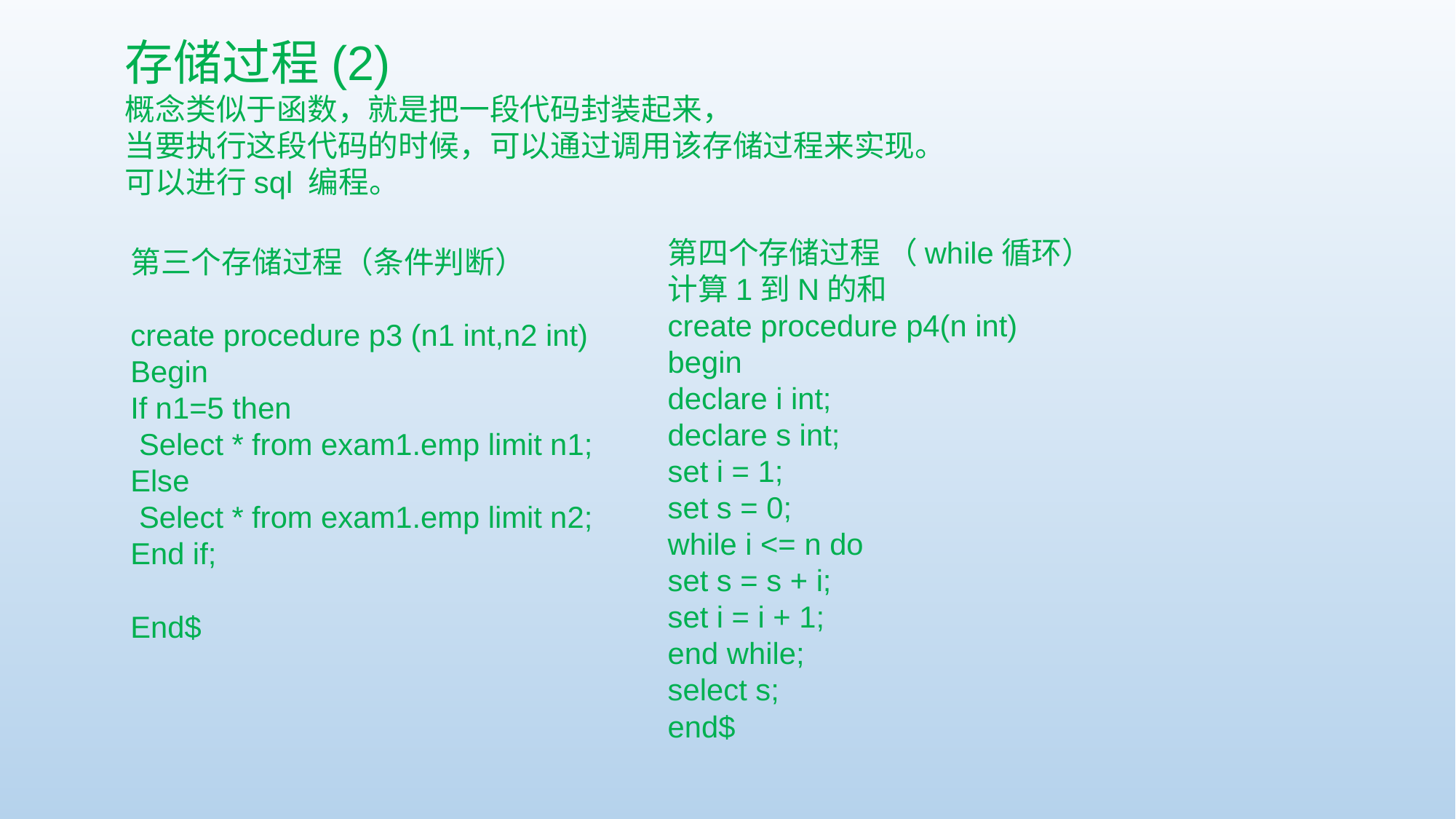

存储过程(2)
概念类似于函数，就是把一段代码封装起来，当要执行这段代码的时候，可以通过调用该存储过程来实现。可以进行sql 编程。

第四个存储过程 （while循环）计算1到N的和create procedure p4(n int)begindeclare i int;declare s int;set i = 1;set s = 0;while i <= n doset s = s + i;set i = i + 1;end while;select s;end$
第三个存储过程（条件判断）
create procedure p3 (n1 int,n2 int)BeginIf n1=5 then Select * from exam1.emp limit n1;Else Select * from exam1.emp limit n2;End if; End$